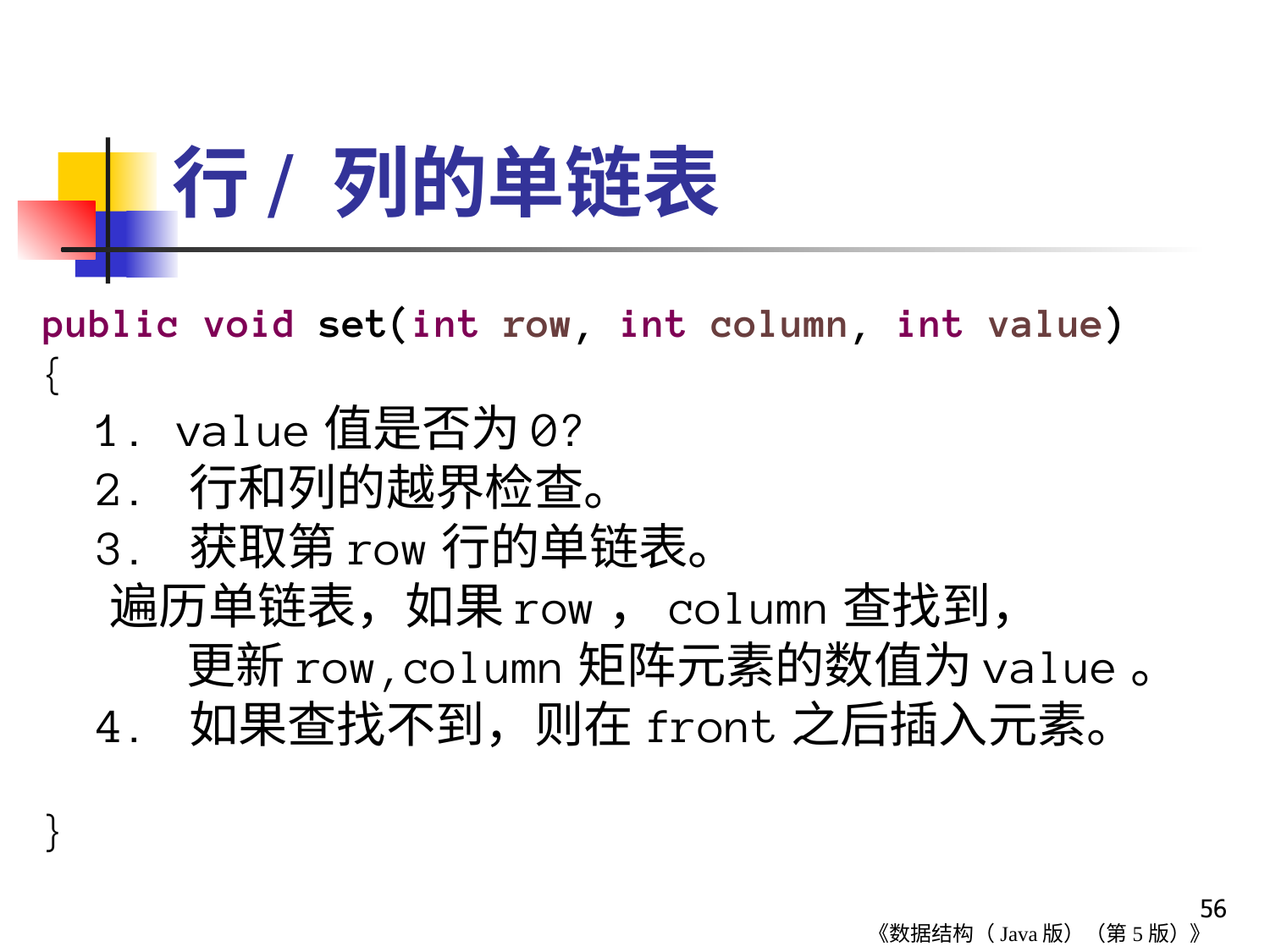

# 行/列的单链表
public void set(int row, int column, int value)
{
  1. value值是否为0?
  2. 行和列的越界检查。
  3. 获取第row行的单链表。
     遍历单链表，如果row，column查找到，
            更新row,column矩阵元素的数值为value。
  4. 如果查找不到，则在front之后插入元素。

}
56
《数据结构（Java版）（第5版）》